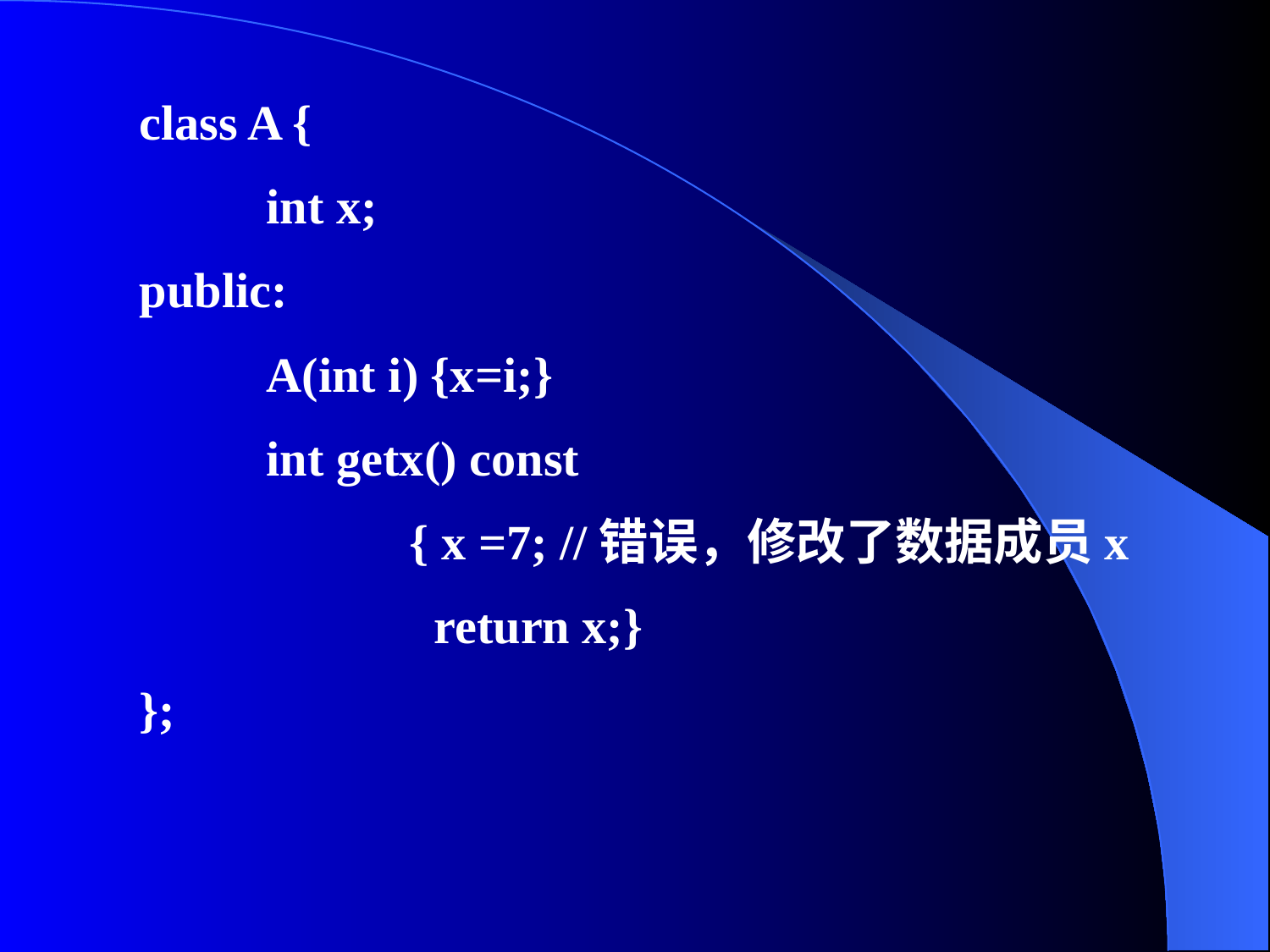

class A {
	int x;
public:
	A(int i) {x=i;}
	int getx() const
                      { x =7; //错误，修改了数据成员x
                        return x;}
};